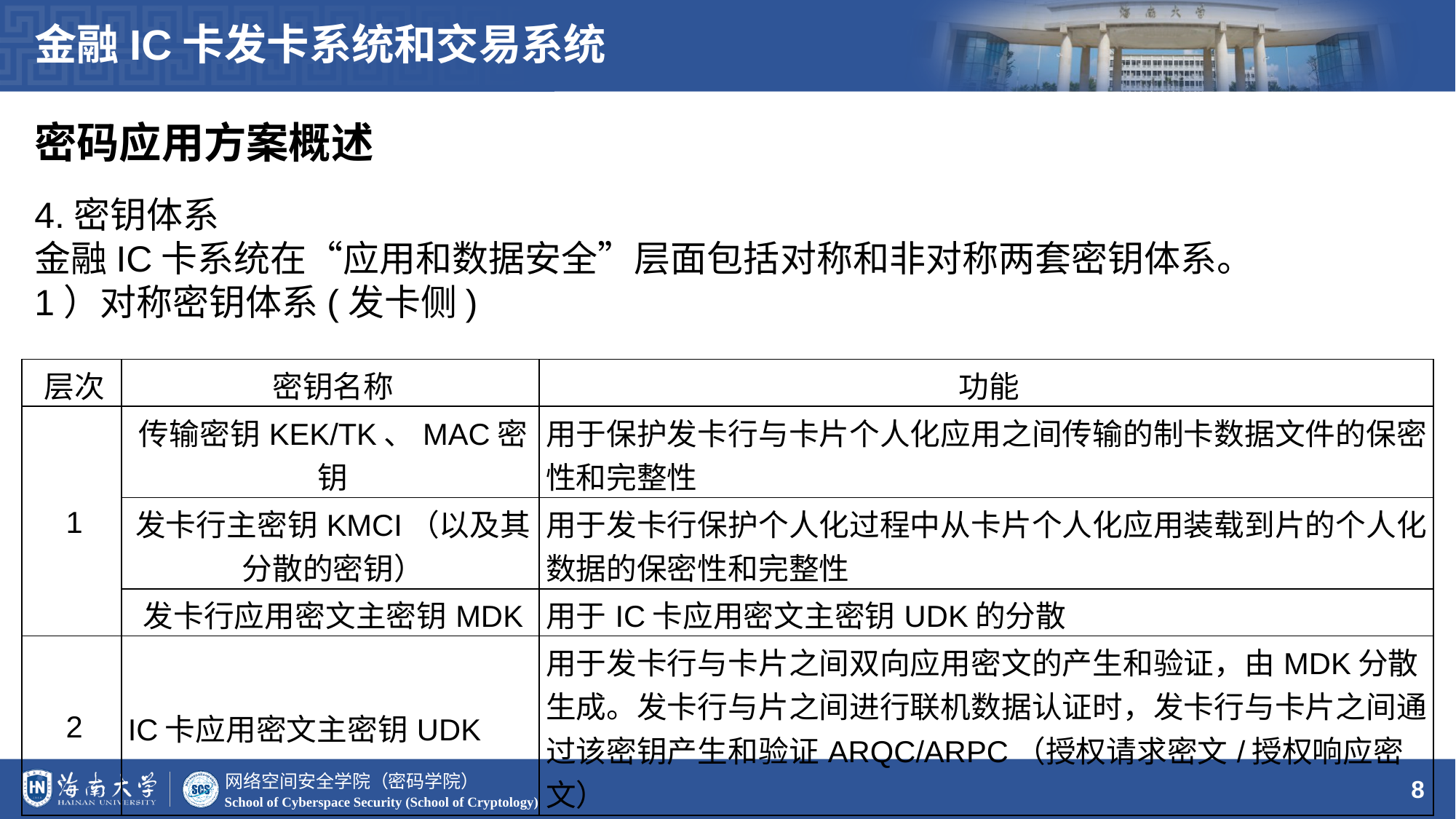

金融IC卡发卡系统和交易系统
密码应用方案概述
4.密钥体系
金融IC卡系统在“应用和数据安全”层面包括对称和非对称两套密钥体系。
1）对称密钥体系(发卡侧)

| 层次 | 密钥名称 | 功能 |
| --- | --- | --- |
| 1 | 传输密钥KEK/TK、MAC密钥 | 用于保护发卡行与卡片个人化应用之间传输的制卡数据文件的保密性和完整性 |
|  | 发卡行主密钥KMCI（以及其分散的密钥） | 用于发卡行保护个人化过程中从卡片个人化应用装载到片的个人化数据的保密性和完整性 |
|  | 发卡行应用密文主密钥MDK | 用于IC卡应用密文主密钥UDK的分散 |
| 2 | IC卡应用密文主密钥UDK | 用于发卡行与卡片之间双向应用密文的产生和验证，由MDK分散生成。发卡行与片之间进行联机数据认证时，发卡行与卡片之间通过该密钥产生和验证ARQC/ARPC（授权请求密文/授权响应密文） |
8